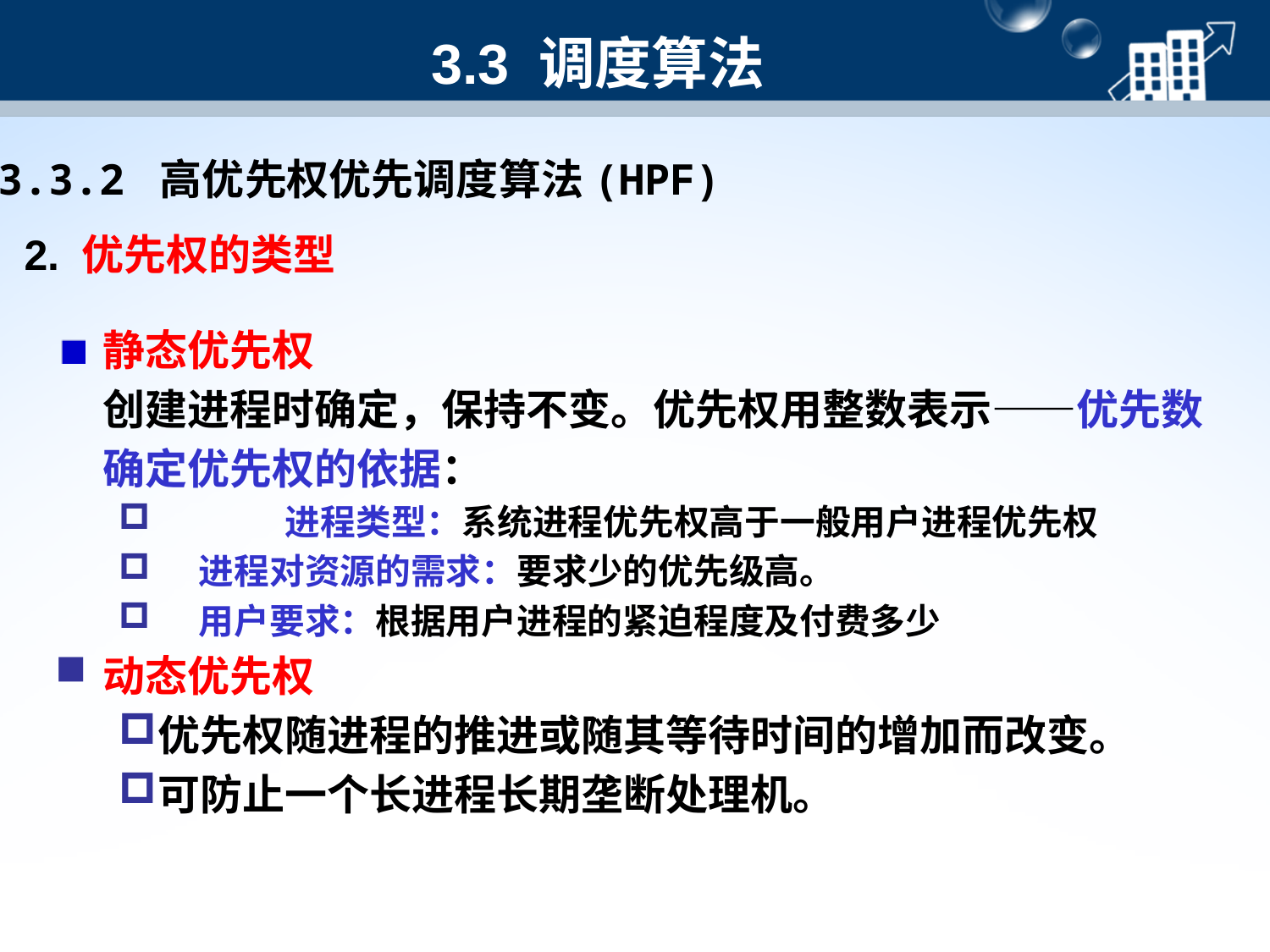

3.3 调度算法
3.3.2 高优先权优先调度算法(HPF)
2. 优先权的类型
静态优先权
	创建进程时确定，保持不变。优先权用整数表示——优先数
	确定优先权的依据：
	进程类型：系统进程优先权高于一般用户进程优先权
    进程对资源的需求：要求少的优先级高。
    用户要求：根据用户进程的紧迫程度及付费多少
动态优先权
优先权随进程的推进或随其等待时间的增加而改变。
可防止一个长进程长期垄断处理机。